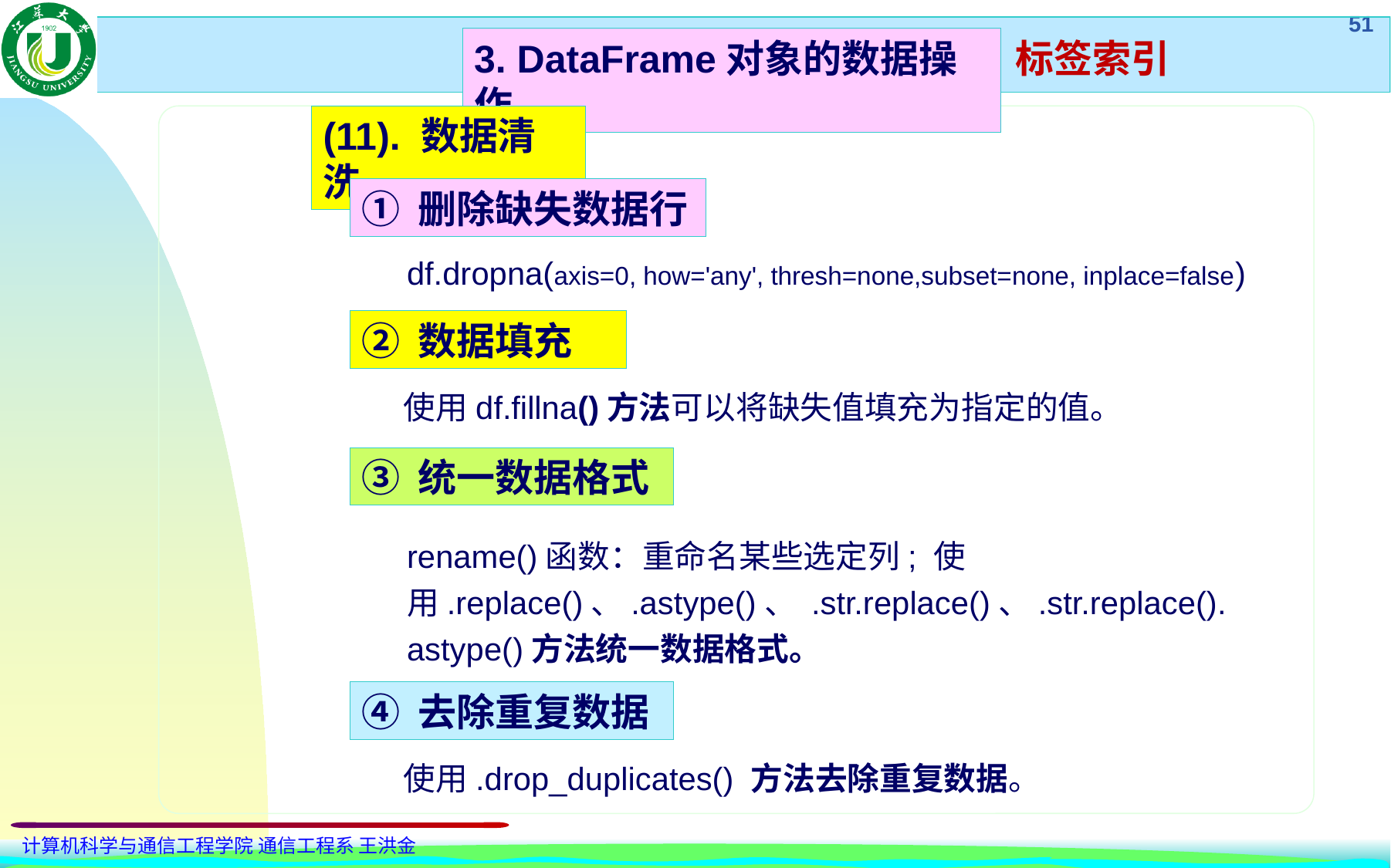

标签索引
3. DataFrame对象的数据操作
(11). 数据清洗
①​​​ ​删除缺失数据行
df.dropna(axis=0, how='any', thresh=none,subset=none, inplace=false)
②​​​ ​数据填充
 使用df.fillna()方法可以将缺失值填充为指定的值。
③​​​ ​统一数据格式
rename()函数：重命名某些选定列; 使用.replace()、.astype()、 .str.replace()、.str.replace().astype()方法统一数据格式。
④​​​ ​去除重复数据
 使用.drop_duplicates() 方法去除重复数据。